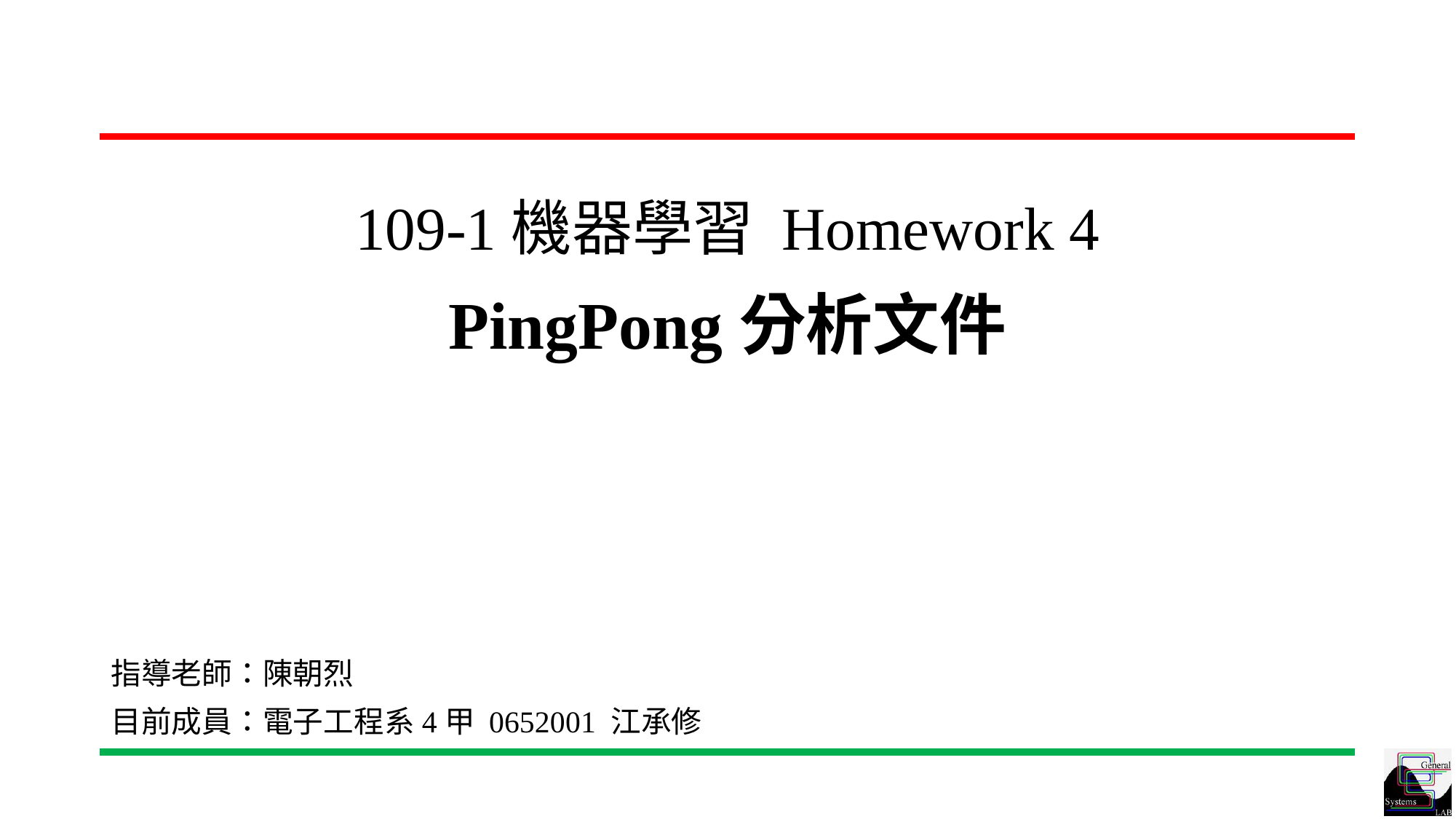

# 109-1機器學習 Homework 4 PingPong分析文件
指導老師：陳朝烈
目前成員：電子工程系4甲 0652001 江承修